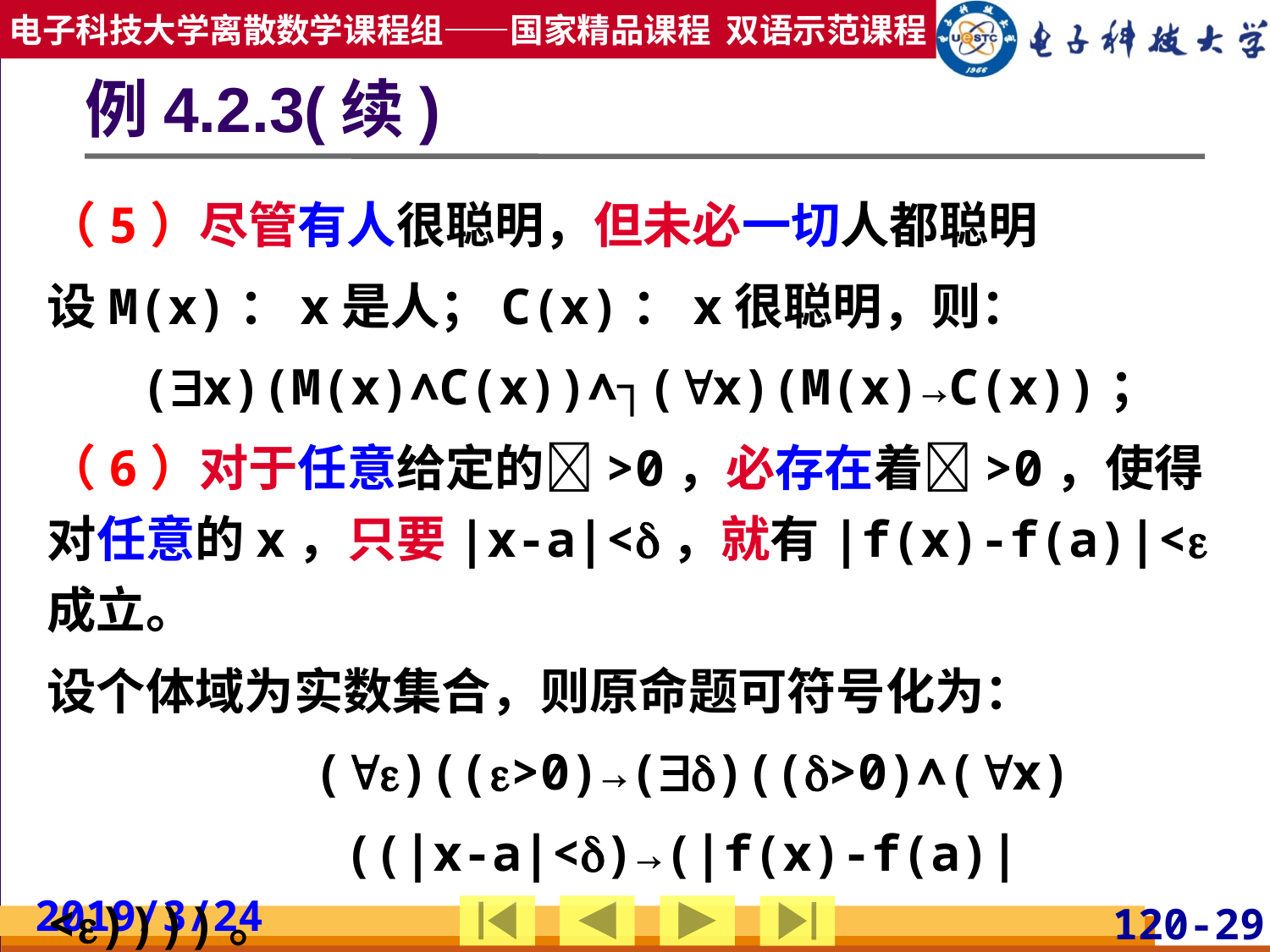

# 例4.2.3(续)
（5）尽管有人很聪明，但未必一切人都聪明
设M(x)：x是人；C(x)：x很聪明，则：
 (∃x)(M(x)∧C(x))∧┐(∀x)(M(x)→C(x))；
（6）对于任意给定的ε>0，必存在着δ>0，使得对任意的x，只要|x-a|<δ，就有|f(x)-f(a)|<ε成立。
设个体域为实数集合，则原命题可符号化为：
         (∀ε)((ε>0)→(∃δ)((δ>0)∧(∀x)
          ((|x-a|<δ)→(|f(x)-f(a)|<ε))))。
2019/3/24